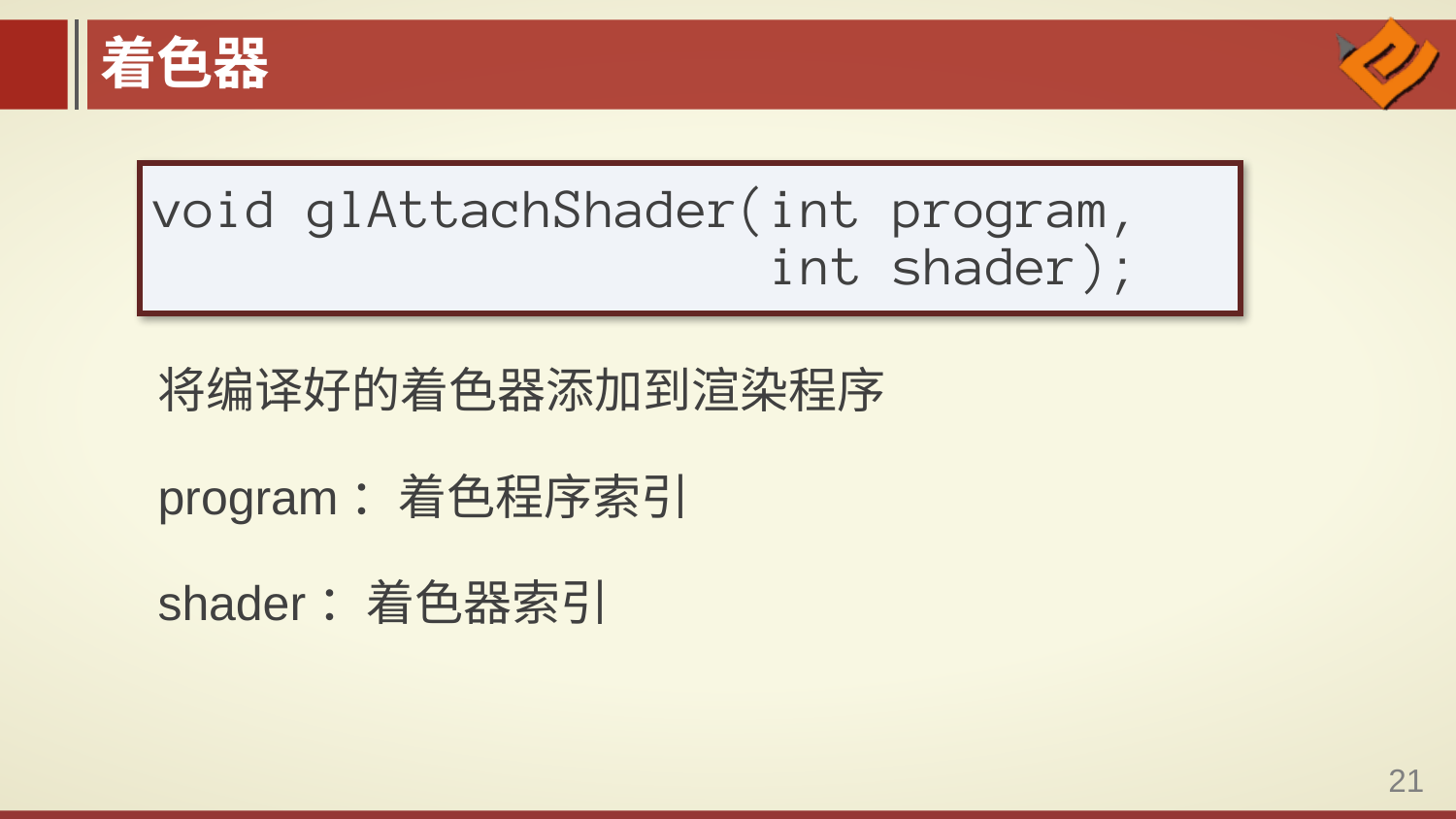

着色器
| void glAttachShader(int program, int shader); |
| --- |
将编译好的着色器添加到渲染程序
program：着色程序索引
shader：着色器索引